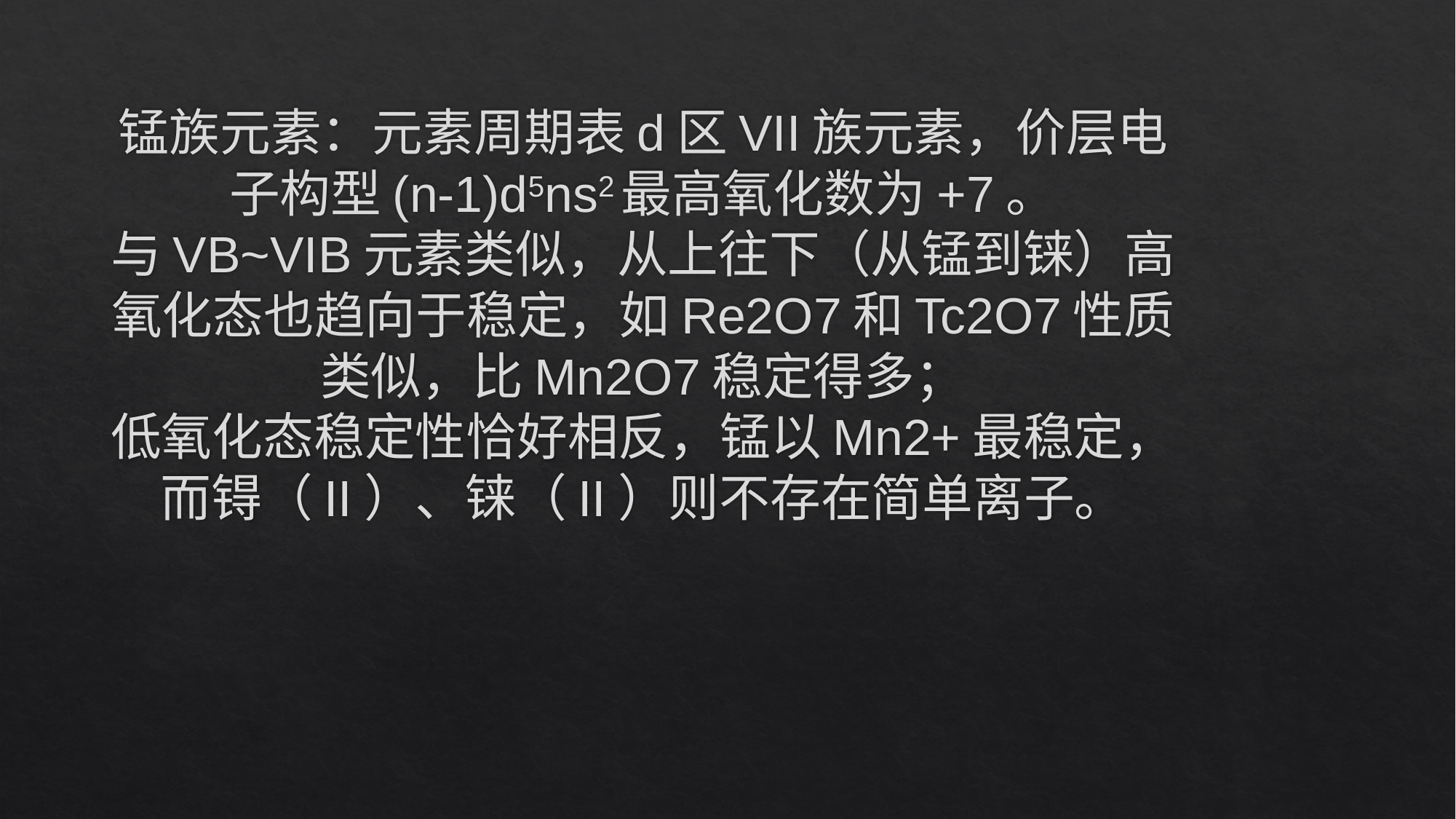

# 锰族元素：元素周期表d区VII族元素，价层电子构型(n-1)d5ns2最高氧化数为+7。 与VB~VIB元素类似，从上往下（从锰到铼）高氧化态也趋向于稳定，如Re2O7和Tc2O7性质类似，比Mn2O7稳定得多； 低氧化态稳定性恰好相反，锰以Mn2+最稳定，而锝（II）、铼（II）则不存在简单离子。